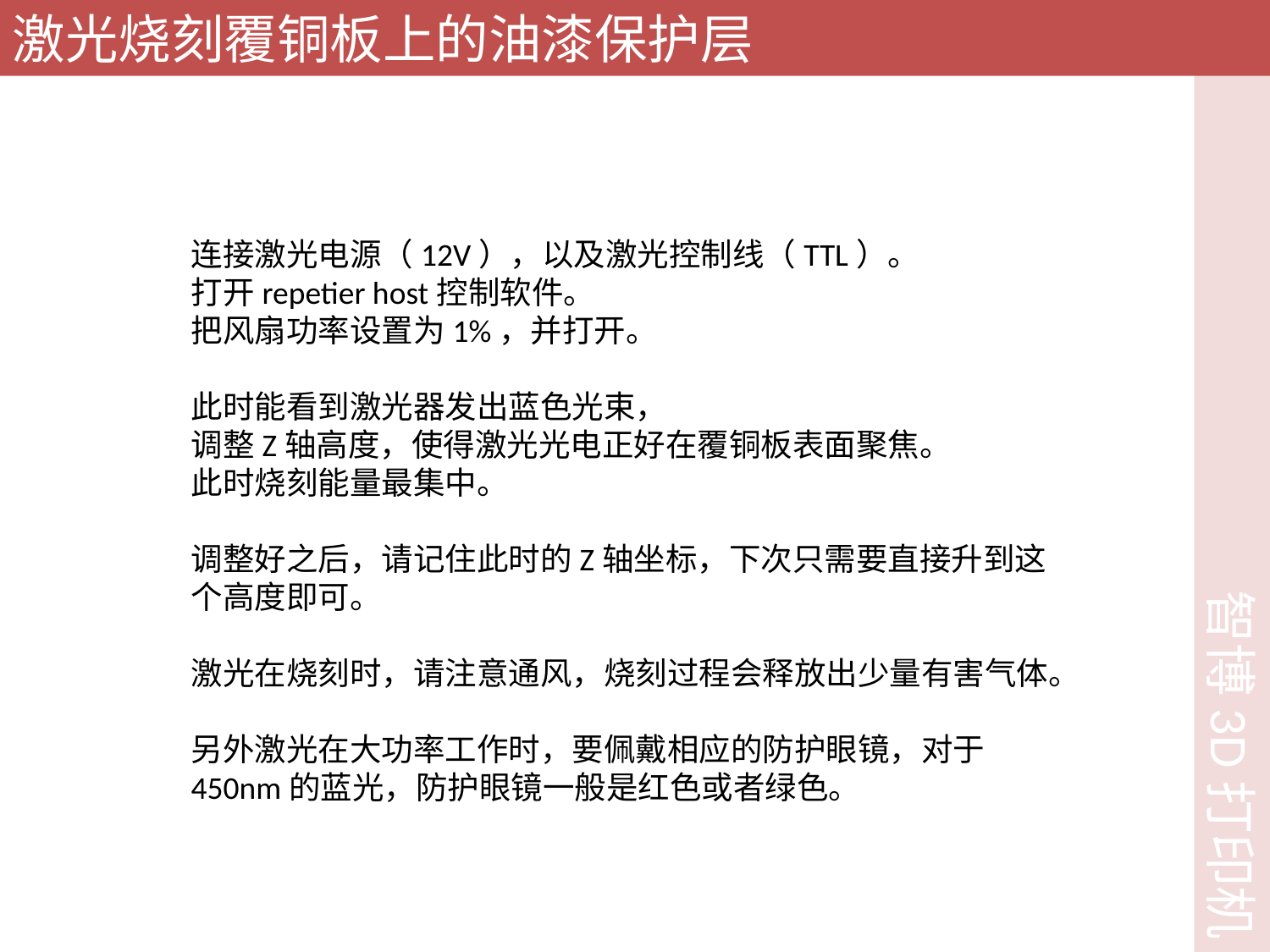

激光烧刻覆铜板上的油漆保护层
连接激光电源（12V），以及激光控制线（TTL）。
打开repetier host控制软件。
把风扇功率设置为1%，并打开。

此时能看到激光器发出蓝色光束，
调整Z轴高度，使得激光光电正好在覆铜板表面聚焦。
此时烧刻能量最集中。

调整好之后，请记住此时的Z轴坐标，下次只需要直接升到这个高度即可。

激光在烧刻时，请注意通风，烧刻过程会释放出少量有害气体。

另外激光在大功率工作时，要佩戴相应的防护眼镜，对于450nm的蓝光，防护眼镜一般是红色或者绿色。
智博3D打印机